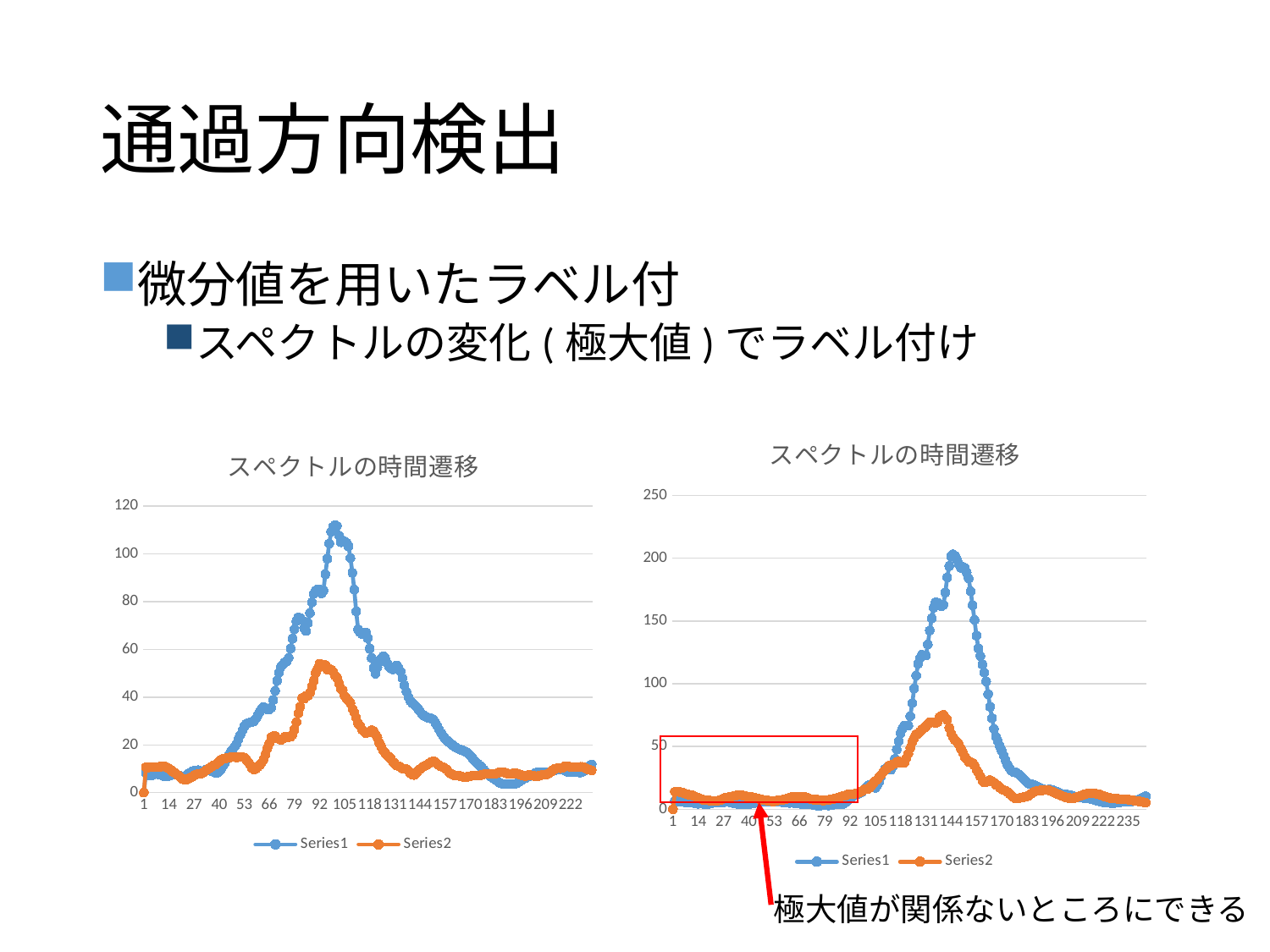

# 通過方向検出
微分値を用いたラベル付
スペクトルの変化(極大値)でラベル付け

### Chart: スペクトルの時間遷移

| Category |  |  |
|---|---|---|

### Chart: スペクトルの時間遷移

| Category |  |  |
|---|---|---|
極大値が関係ないところにできる